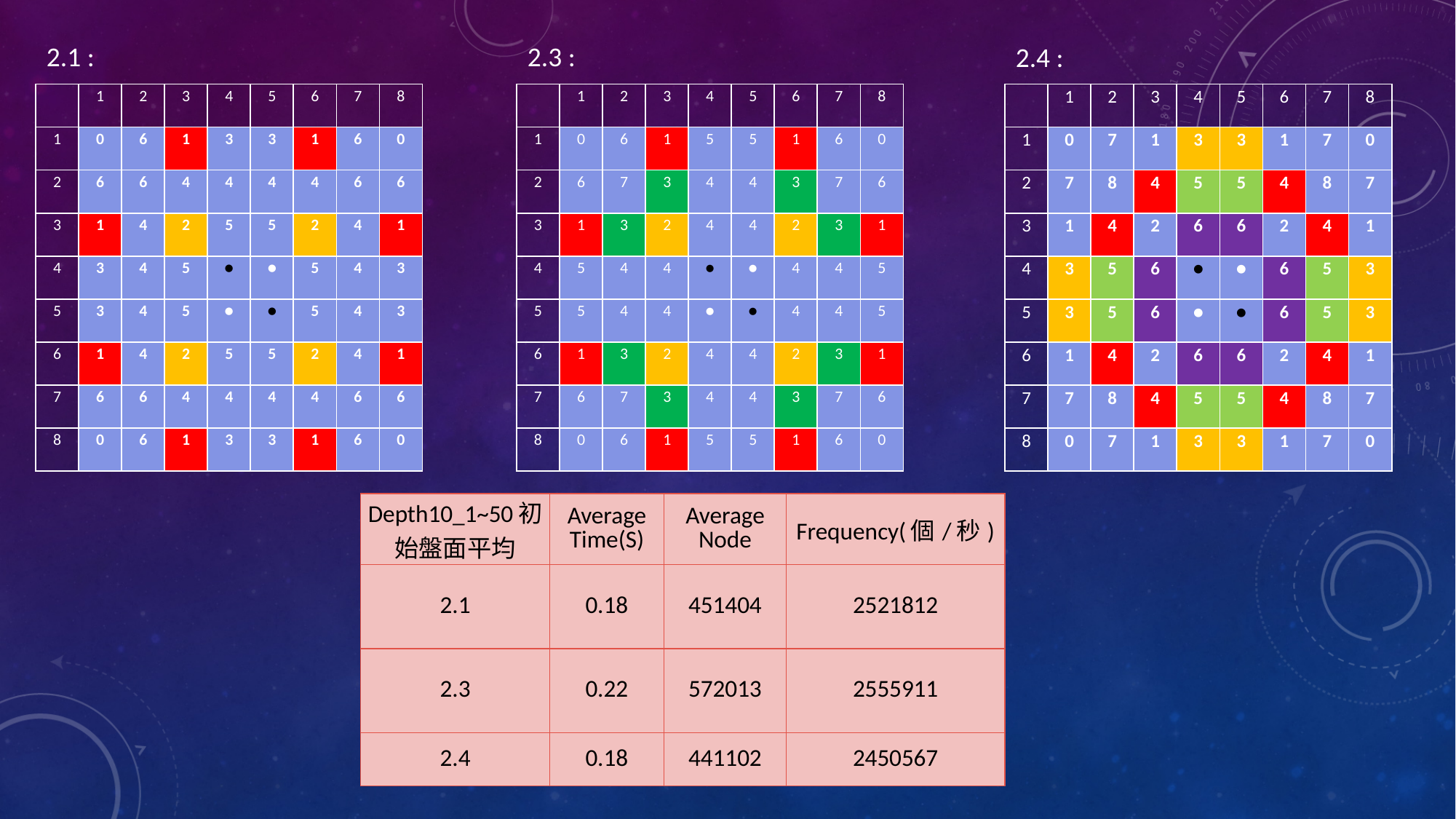

2.1 :
2.3 :
2.4 :
|  | 1 | 2 | 3 | 4 | 5 | 6 | 7 | 8 |
| --- | --- | --- | --- | --- | --- | --- | --- | --- |
| 1 | 0 | 6 | 1 | 3 | 3 | 1 | 6 | 0 |
| 2 | 6 | 6 | 4 | 4 | 4 | 4 | 6 | 6 |
| 3 | 1 | 4 | 2 | 5 | 5 | 2 | 4 | 1 |
| 4 | 3 | 4 | 5 | ● | ● | 5 | 4 | 3 |
| 5 | 3 | 4 | 5 | ● | ● | 5 | 4 | 3 |
| 6 | 1 | 4 | 2 | 5 | 5 | 2 | 4 | 1 |
| 7 | 6 | 6 | 4 | 4 | 4 | 4 | 6 | 6 |
| 8 | 0 | 6 | 1 | 3 | 3 | 1 | 6 | 0 |
|  | 1 | 2 | 3 | 4 | 5 | 6 | 7 | 8 |
| --- | --- | --- | --- | --- | --- | --- | --- | --- |
| 1 | 0 | 6 | 1 | 5 | 5 | 1 | 6 | 0 |
| 2 | 6 | 7 | 3 | 4 | 4 | 3 | 7 | 6 |
| 3 | 1 | 3 | 2 | 4 | 4 | 2 | 3 | 1 |
| 4 | 5 | 4 | 4 | ● | ● | 4 | 4 | 5 |
| 5 | 5 | 4 | 4 | ● | ● | 4 | 4 | 5 |
| 6 | 1 | 3 | 2 | 4 | 4 | 2 | 3 | 1 |
| 7 | 6 | 7 | 3 | 4 | 4 | 3 | 7 | 6 |
| 8 | 0 | 6 | 1 | 5 | 5 | 1 | 6 | 0 |
|  | 1 | 2 | 3 | 4 | 5 | 6 | 7 | 8 |
| --- | --- | --- | --- | --- | --- | --- | --- | --- |
| 1 | 0 | 7 | 1 | 3 | 3 | 1 | 7 | 0 |
| 2 | 7 | 8 | 4 | 5 | 5 | 4 | 8 | 7 |
| 3 | 1 | 4 | 2 | 6 | 6 | 2 | 4 | 1 |
| 4 | 3 | 5 | 6 | ● | ● | 6 | 5 | 3 |
| 5 | 3 | 5 | 6 | ● | ● | 6 | 5 | 3 |
| 6 | 1 | 4 | 2 | 6 | 6 | 2 | 4 | 1 |
| 7 | 7 | 8 | 4 | 5 | 5 | 4 | 8 | 7 |
| 8 | 0 | 7 | 1 | 3 | 3 | 1 | 7 | 0 |
| Depth10\_1~50初始盤面平均 | Average Time(S) | Average Node | Frequency(個/秒) |
| --- | --- | --- | --- |
| 2.1 | 0.18 | 451404 | 2521812 |
| 2.3 | 0.22 | 572013 | 2555911 |
| 2.4 | 0.18 | 441102 | 2450567 |